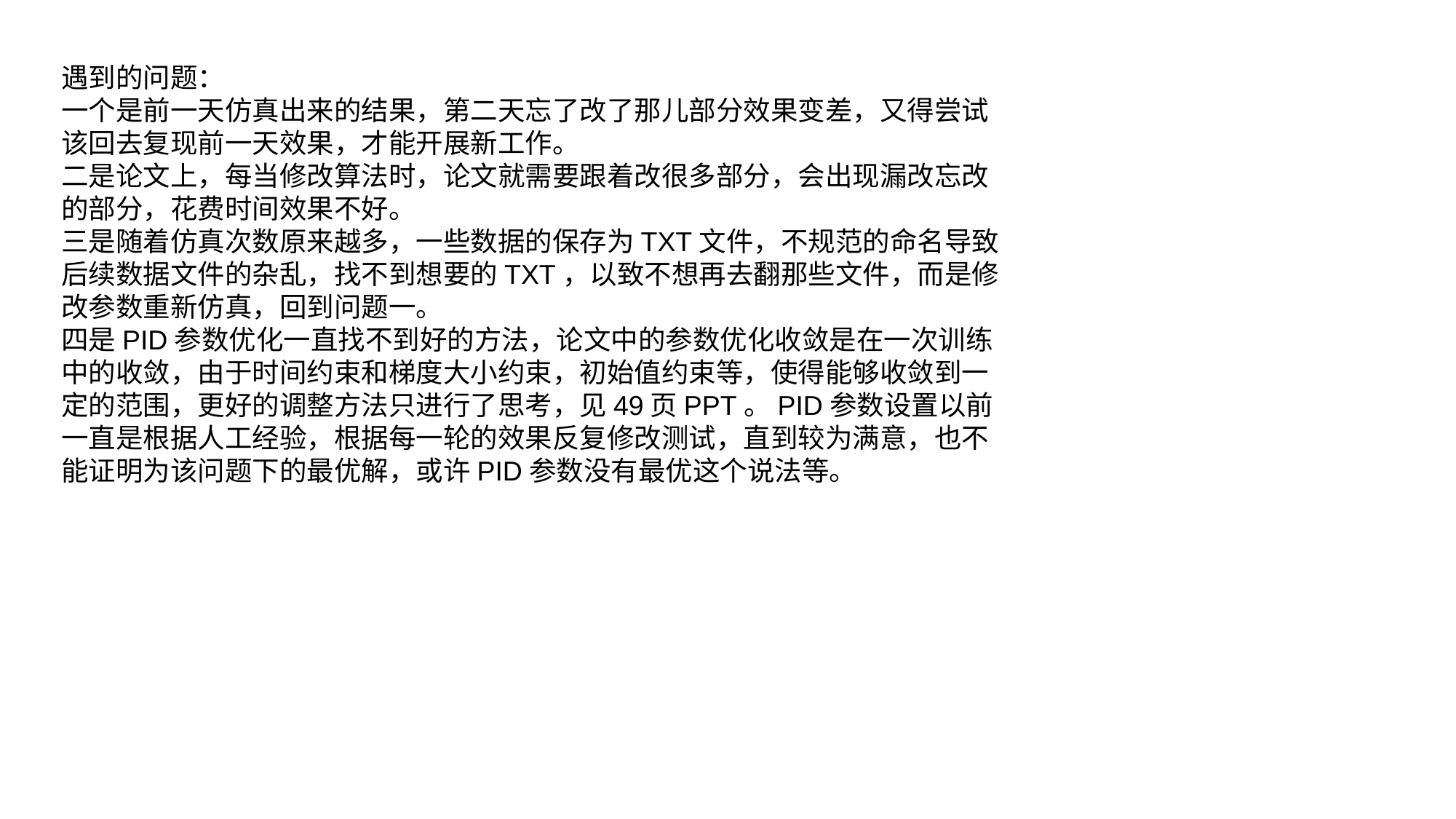

遇到的问题：
一个是前一天仿真出来的结果，第二天忘了改了那儿部分效果变差，又得尝试该回去复现前一天效果，才能开展新工作。
二是论文上，每当修改算法时，论文就需要跟着改很多部分，会出现漏改忘改的部分，花费时间效果不好。
三是随着仿真次数原来越多，一些数据的保存为TXT文件，不规范的命名导致后续数据文件的杂乱，找不到想要的TXT，以致不想再去翻那些文件，而是修改参数重新仿真，回到问题一。
四是PID参数优化一直找不到好的方法，论文中的参数优化收敛是在一次训练中的收敛，由于时间约束和梯度大小约束，初始值约束等，使得能够收敛到一定的范围，更好的调整方法只进行了思考，见49页PPT。PID参数设置以前一直是根据人工经验，根据每一轮的效果反复修改测试，直到较为满意，也不能证明为该问题下的最优解，或许PID参数没有最优这个说法等。